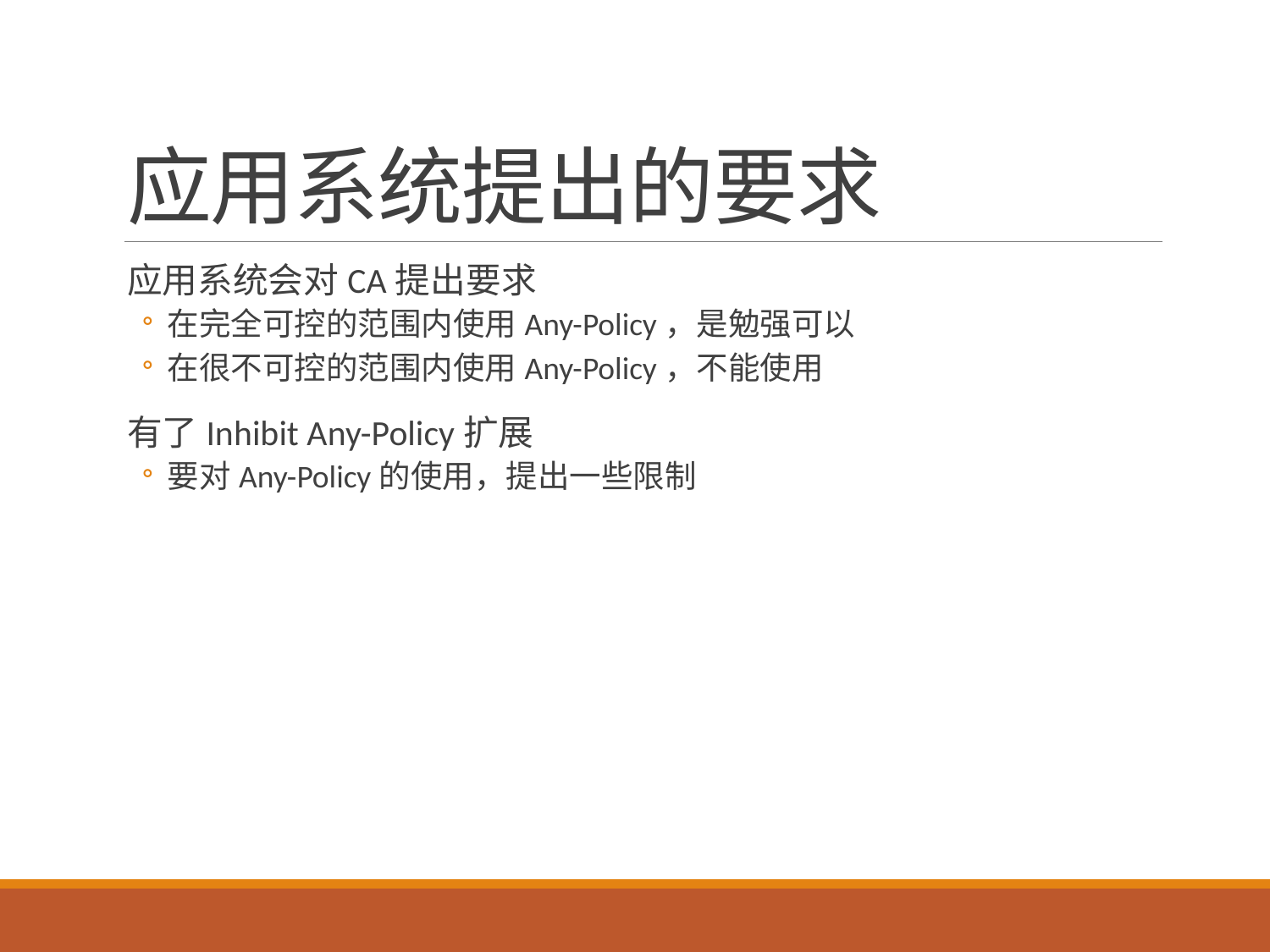

# 应用系统提出的要求
应用系统会对CA提出要求
在完全可控的范围内使用Any-Policy，是勉强可以
在很不可控的范围内使用Any-Policy，不能使用
有了Inhibit Any-Policy扩展
要对Any-Policy的使用，提出一些限制
90